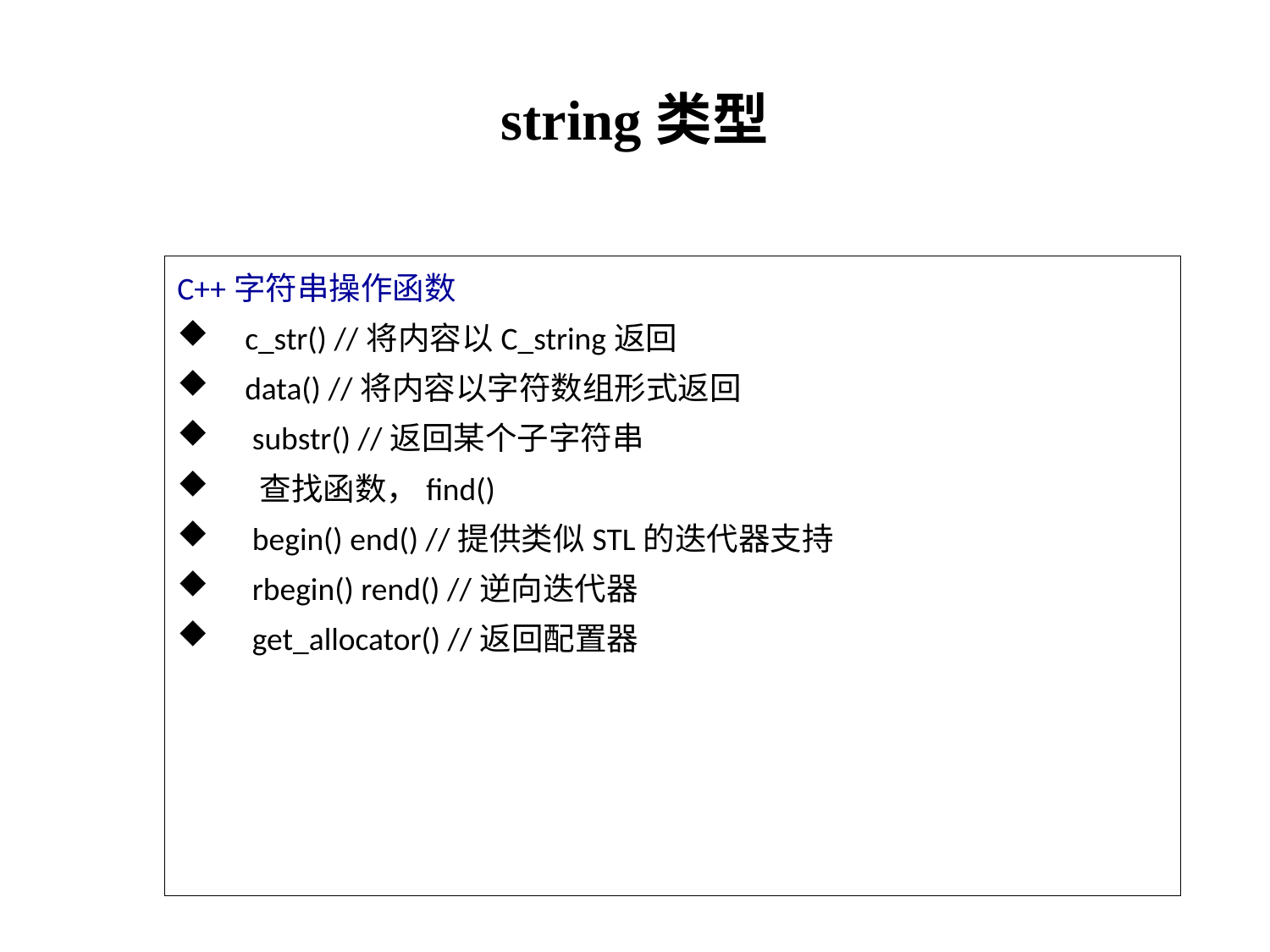

# string类型
C++字符串操作函数
     c_str() //将内容以C_string返回
     data() //将内容以字符数组形式返回
      substr() //返回某个子字符串
      查找函数，find()
      begin() end() //提供类似STL的迭代器支持
      rbegin() rend() //逆向迭代器
      get_allocator() //返回配置器